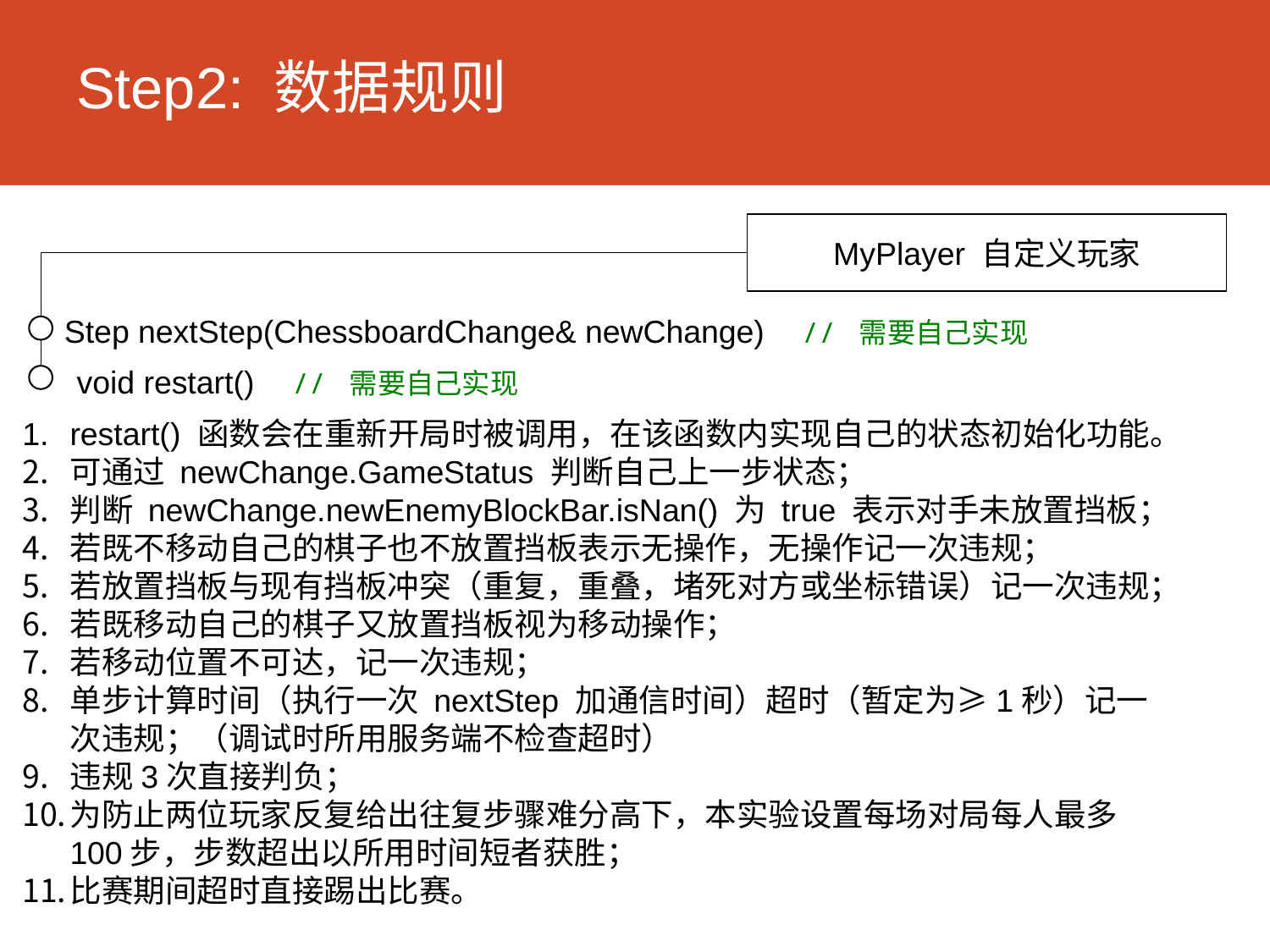

Step2: 数据规则
MyPlayer 自定义玩家
Step nextStep(ChessboardChange& newChange)    // 需要自己实现

void restart()    // 需要自己实现

restart() 函数会在重新开局时被调用，在该函数内实现自己的状态初始化功能。
可通过 newChange.GameStatus 判断自己上一步状态；
判断 newChange.newEnemyBlockBar.isNan() 为 true 表示对手未放置挡板；
若既不移动自己的棋子也不放置挡板表示无操作，无操作记一次违规；
若放置挡板与现有挡板冲突（重复，重叠，堵死对方或坐标错误）记一次违规；
若既移动自己的棋子又放置挡板视为移动操作；
若移动位置不可达，记一次违规；
单步计算时间（执行一次 nextStep 加通信时间）超时（暂定为≥1秒）记一次违规；（调试时所用服务端不检查超时）
违规3次直接判负；
为防止两位玩家反复给出往复步骤难分高下，本实验设置每场对局每人最多100步，步数超出以所用时间短者获胜；
比赛期间超时直接踢出比赛。